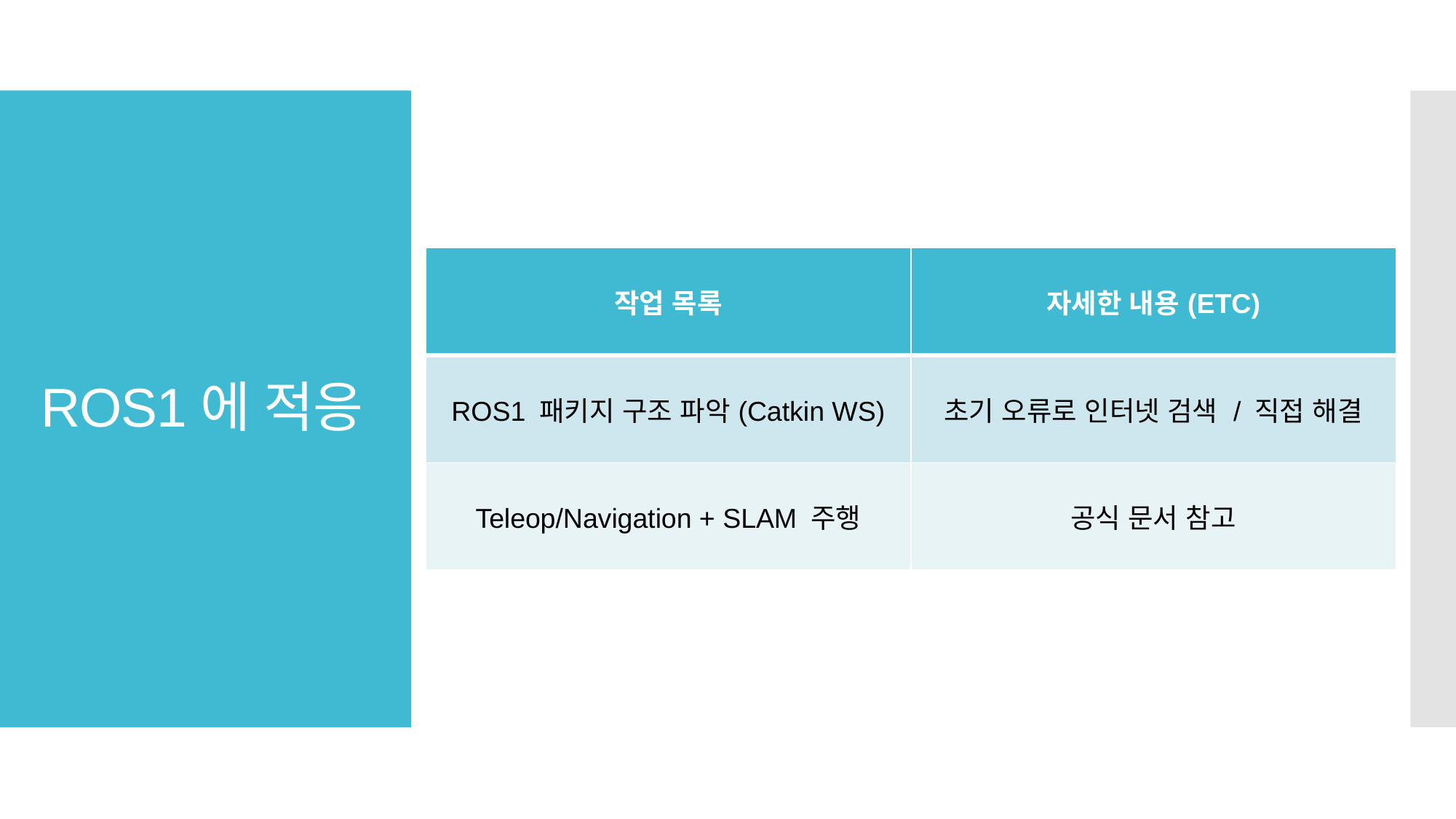

# ROS1에 적응
| 작업 목록 | 자세한 내용(ETC) |
| --- | --- |
| ROS1 패키지 구조 파악(Catkin WS) | 초기 오류로 인터넷 검색 / 직접 해결 |
| Teleop/Navigation + SLAM 주행 | 공식 문서 참고 |